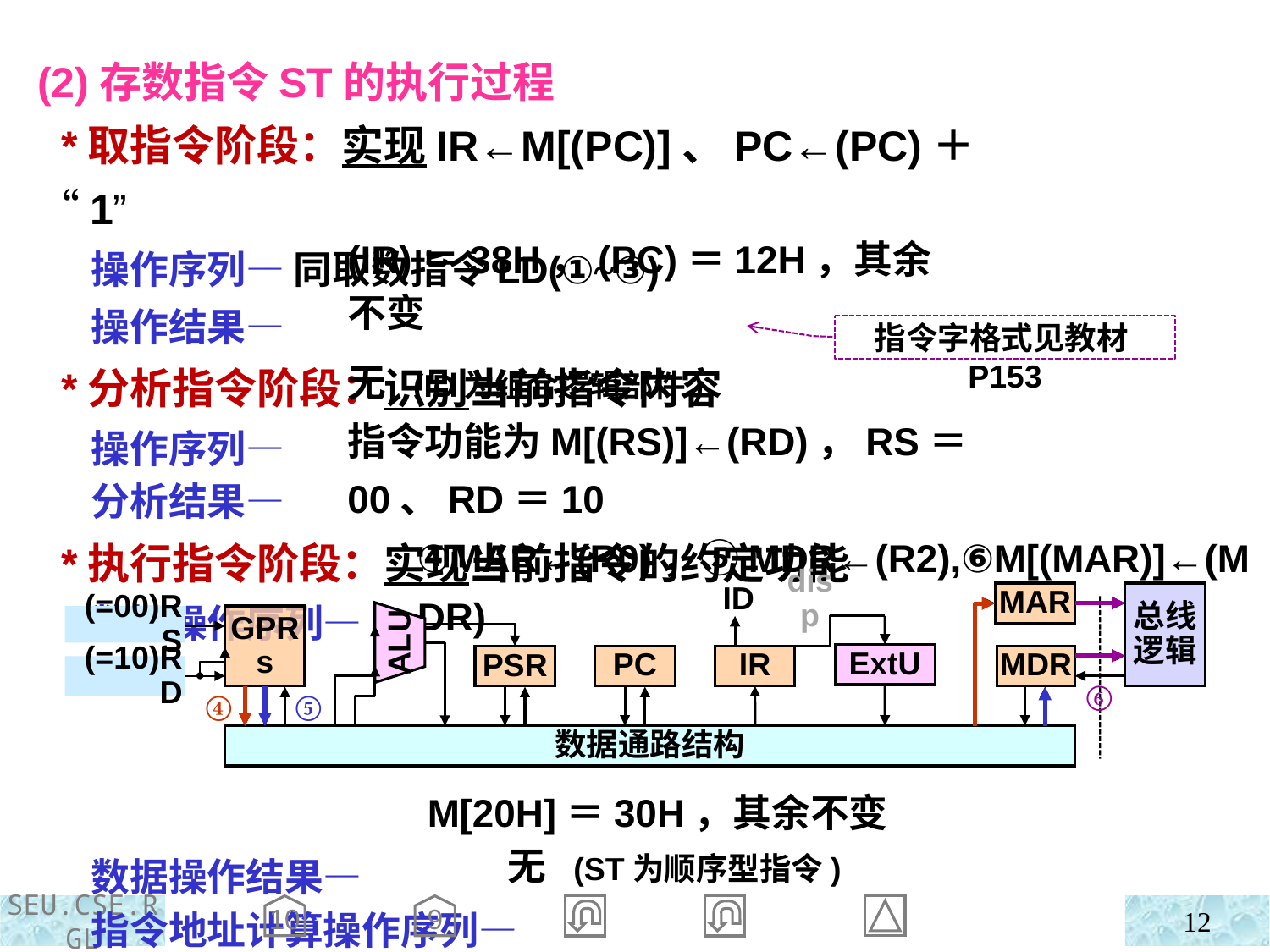

(2)存数指令ST的执行过程
  *取指令阶段：实现IR←M[(PC)]、PC←(PC)＋“1”
     操作序列— 同取数指令LD(①~③)
     操作结果—
  *分析指令阶段：识别当前指令内容
     操作序列—
     分析结果—
  *执行指令阶段：实现当前指令的约定功能
     数据操作序列—

     数据操作结果—
     指令地址计算操作序列—
(IR)＝38H，(PC)＝12H，其余不变
指令字格式见教材P153
无  (ID为组合逻辑部件)
指令功能为M[(RS)]←(RD)，RS＝00、RD＝10
④MAR←(R0)，⑤MDR←(R2),⑥M[(MAR)]←(MDR)
MAR
总线逻辑
ID
disp
GPRs
ALU
ExtU
PC
IR
MDR
PSR
数据通路结构
⑥
④
⑤
(=00)RS
(=10)RD
M[20H]＝30H，其余不变
        无  (ST为顺序型指令)
10
9

12